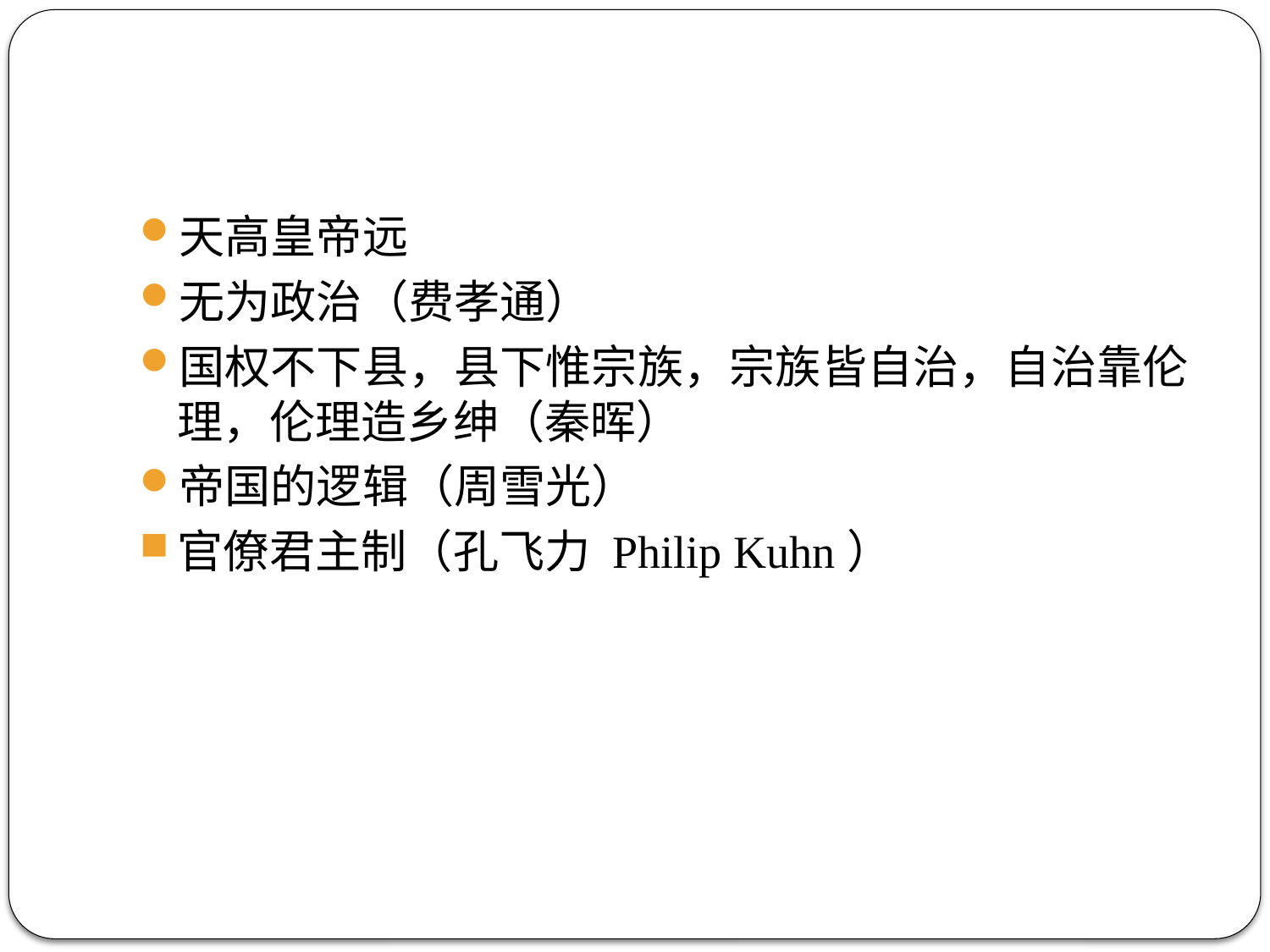

#
天高皇帝远
无为政治（费孝通）
国权不下县，县下惟宗族，宗族皆自治，自治靠伦理，伦理造乡绅（秦晖）
帝国的逻辑（周雪光）
官僚君主制（孔飞力 Philip Kuhn）